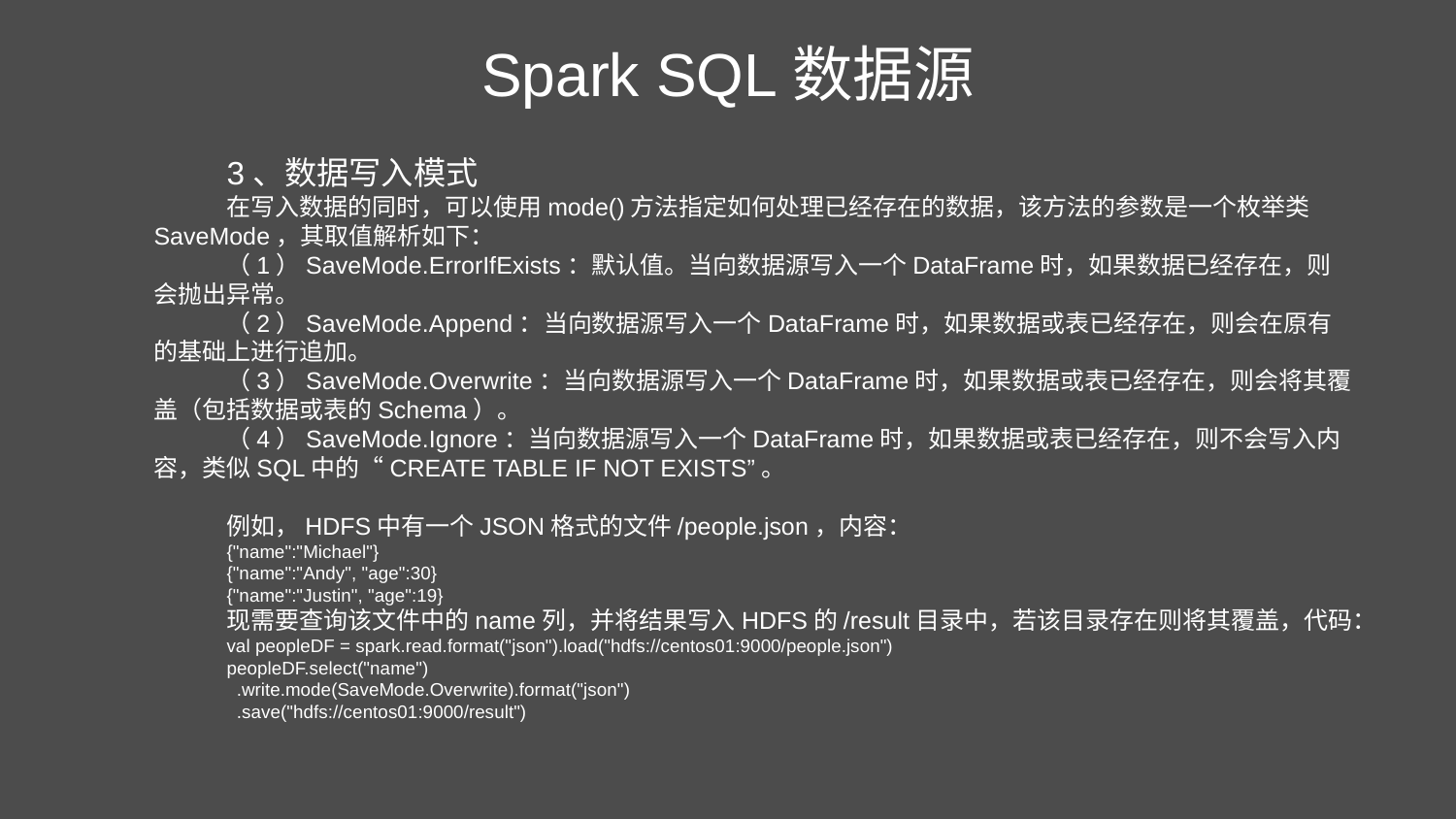

Spark SQL数据源

3、数据写入模式
在写入数据的同时，可以使用mode()方法指定如何处理已经存在的数据，该方法的参数是一个枚举类SaveMode，其取值解析如下：
（1）SaveMode.ErrorIfExists：默认值。当向数据源写入一个DataFrame时，如果数据已经存在，则会抛出异常。
（2）SaveMode.Append：当向数据源写入一个DataFrame时，如果数据或表已经存在，则会在原有的基础上进行追加。
（3）SaveMode.Overwrite：当向数据源写入一个DataFrame时，如果数据或表已经存在，则会将其覆盖（包括数据或表的Schema）。
（4）SaveMode.Ignore：当向数据源写入一个DataFrame时，如果数据或表已经存在，则不会写入内容，类似SQL中的“CREATE TABLE IF NOT EXISTS”。

例如，HDFS中有一个JSON格式的文件/people.json，内容：
{"name":"Michael"}
{"name":"Andy", "age":30}
{"name":"Justin", "age":19}
现需要查询该文件中的name列，并将结果写入HDFS的/result目录中，若该目录存在则将其覆盖，代码：
val peopleDF = spark.read.format("json").load("hdfs://centos01:9000/people.json")
peopleDF.select("name")
  .write.mode(SaveMode.Overwrite).format("json")
  .save("hdfs://centos01:9000/result")